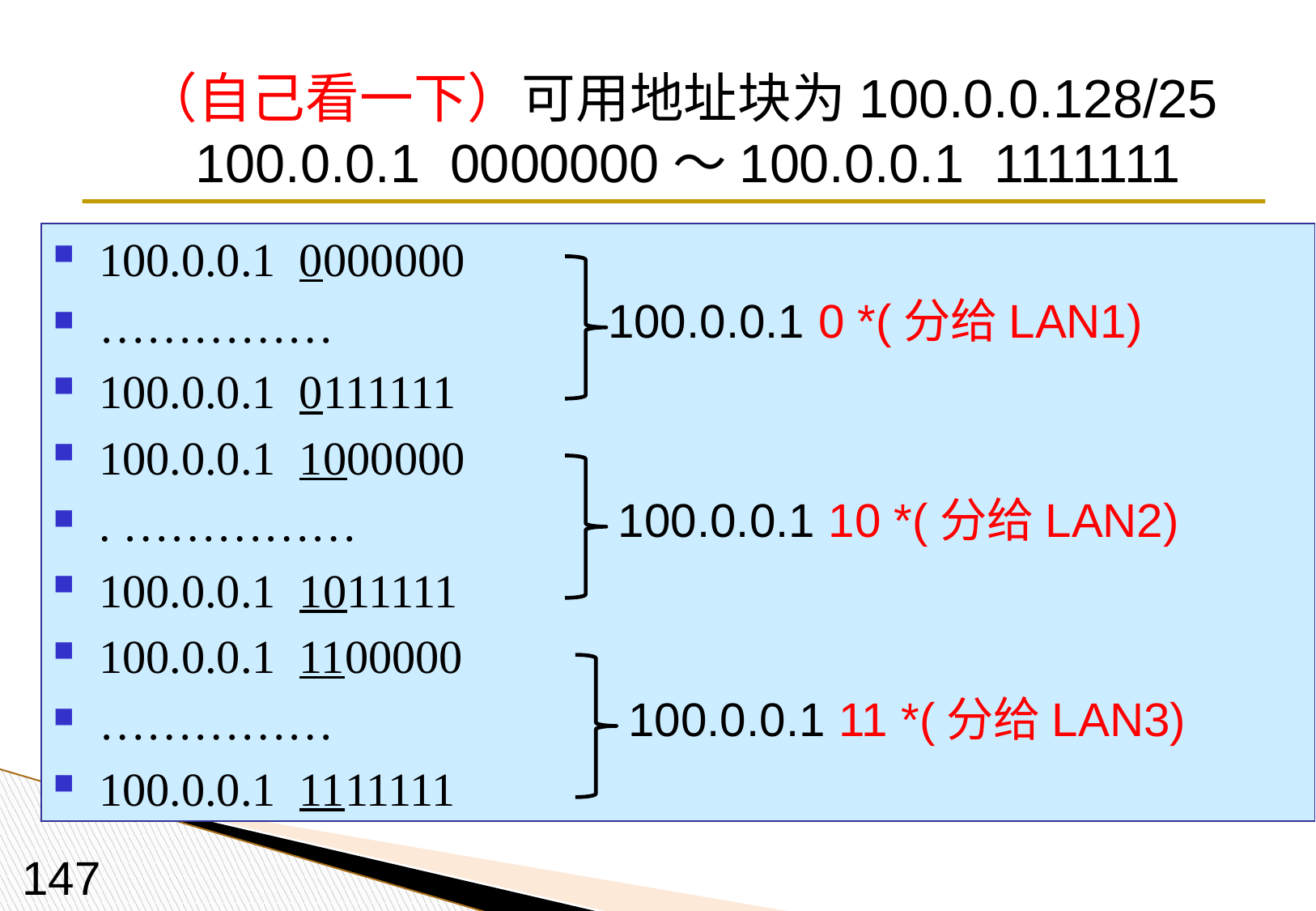

# （自己看一下）可用地址块为100.0.0.128/25 100.0.0.1  0000000～100.0.0.1  1111111
100.0.0.1  0000000
……………
100.0.0.1  0111111
100.0.0.1  1000000
. ……………
100.0.0.1  1011111
100.0.0.1  1100000
……………
100.0.0.1  1111111

100.0.0.1 0 *(分给LAN1)

100.0.0.1 10 *(分给LAN2)

100.0.0.1 11 *(分给LAN3)
147